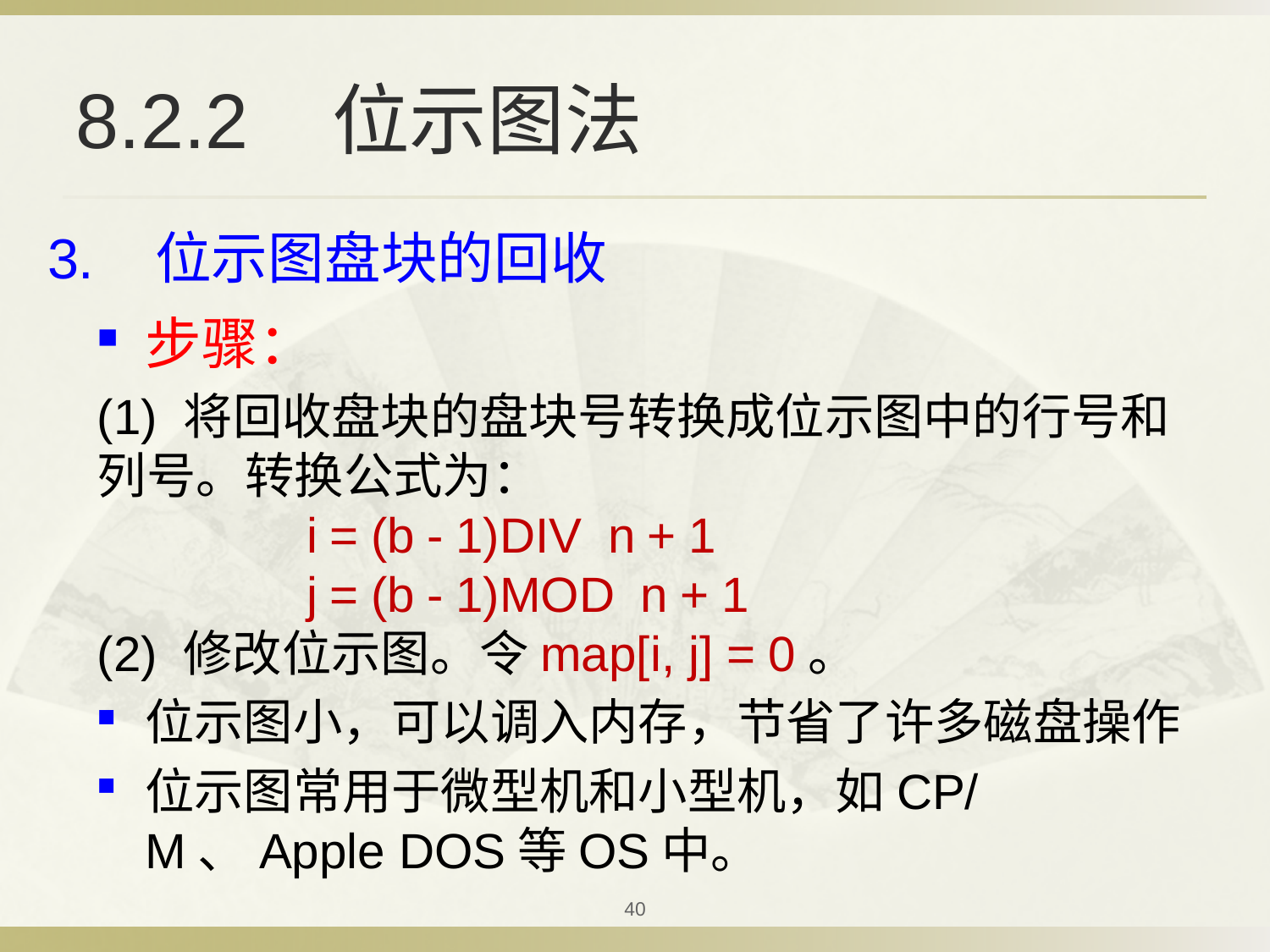

8.2.2   位示图法
# 3.   位示图盘块的回收
步骤：
(1) 将回收盘块的盘块号转换成位示图中的行号和列号。转换公式为：
　　　　i = (b - 1)DIV  n + 1
　　　　j = (b - 1)MOD  n + 1
(2) 修改位示图。令map[i, j] = 0。
位示图小，可以调入内存，节省了许多磁盘操作
位示图常用于微型机和小型机，如CP/M、Apple DOS等OS中。
40